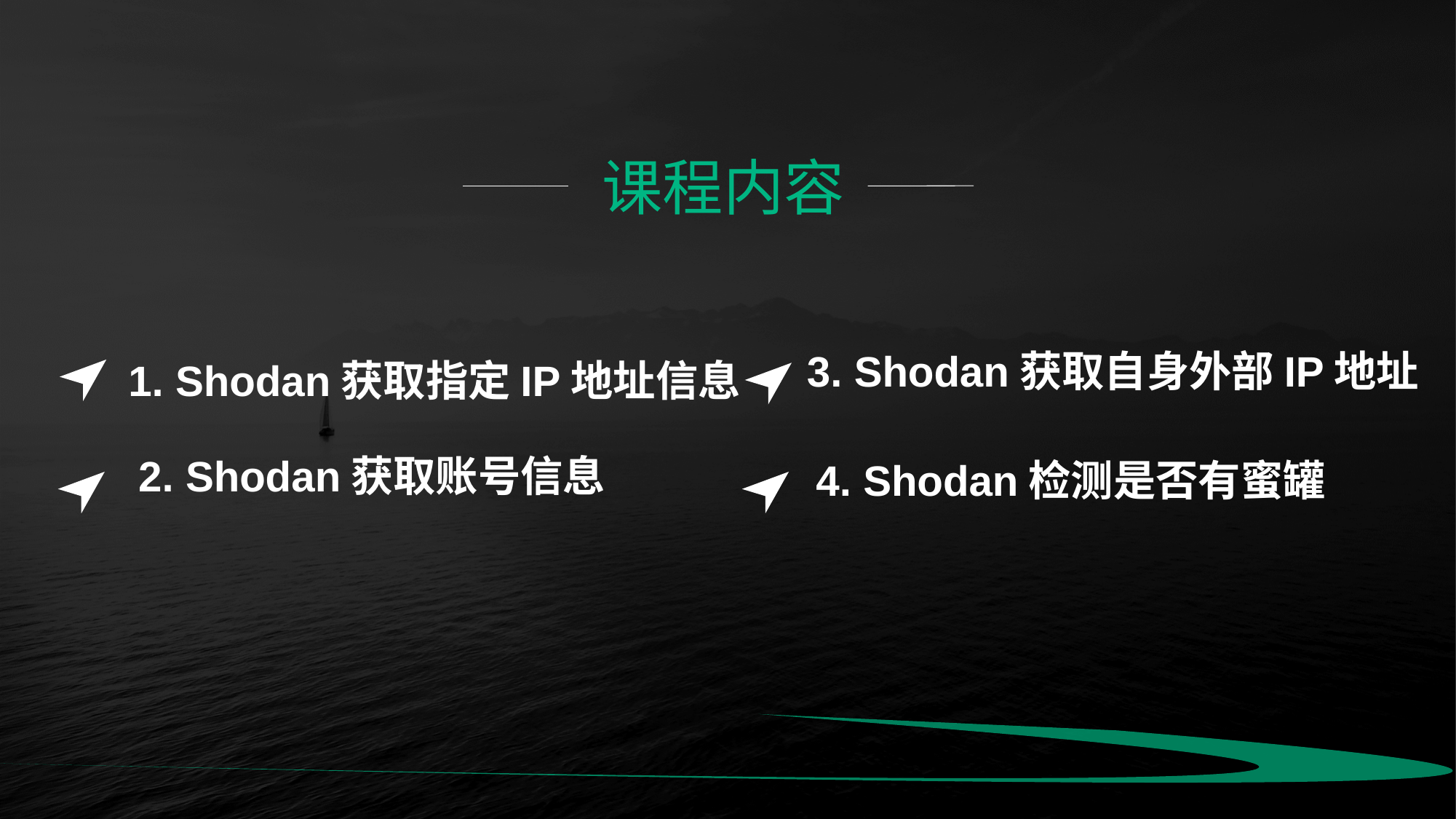

课程内容
3. Shodan获取自身外部IP地址

4. Shodan检测是否有蜜罐

1. Shodan获取指定IP地址信息

2. Shodan获取账号信息